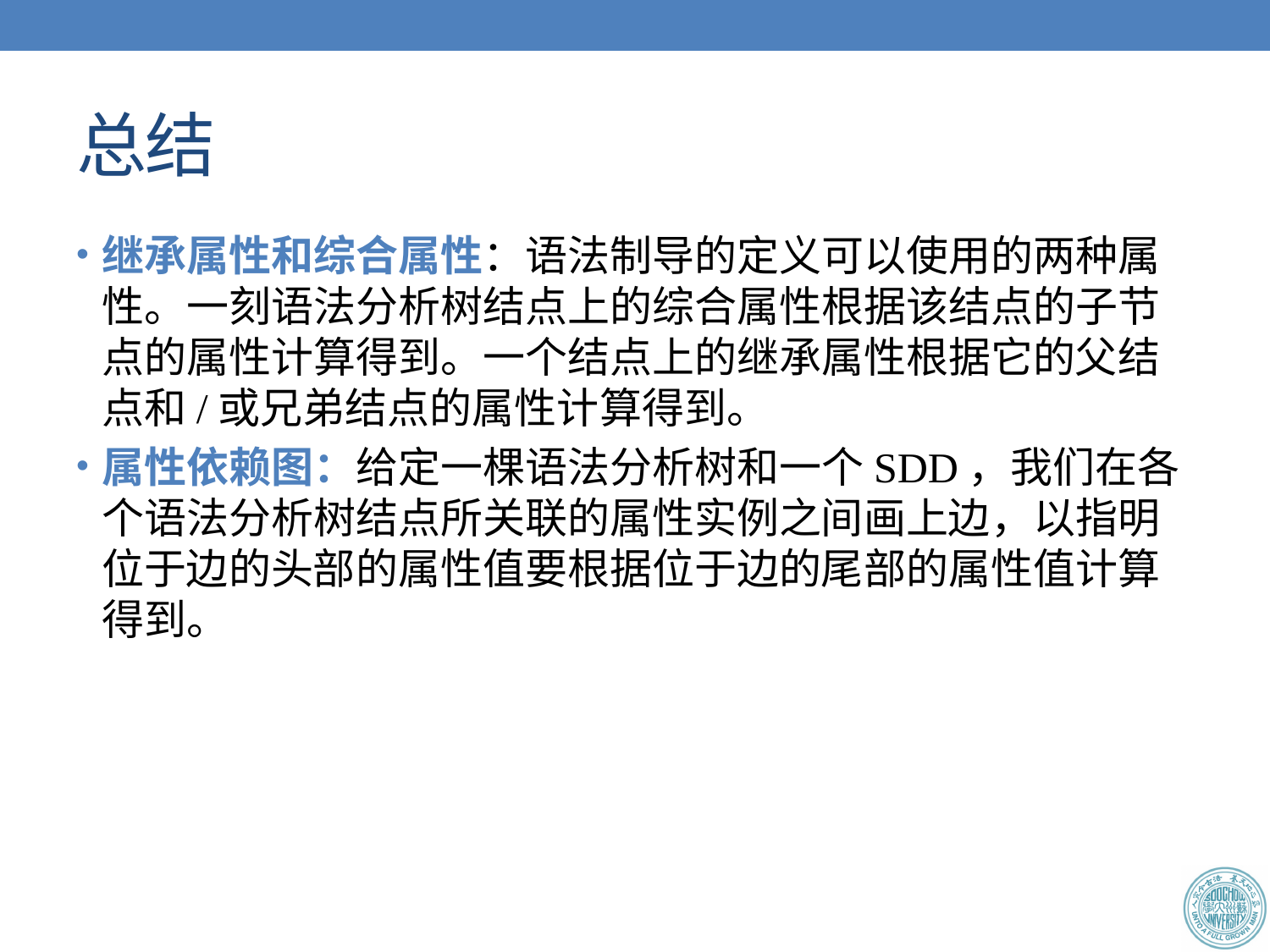

# 总结
继承属性和综合属性：语法制导的定义可以使用的两种属性。一刻语法分析树结点上的综合属性根据该结点的子节点的属性计算得到。一个结点上的继承属性根据它的父结点和/或兄弟结点的属性计算得到。
属性依赖图：给定一棵语法分析树和一个SDD，我们在各个语法分析树结点所关联的属性实例之间画上边，以指明位于边的头部的属性值要根据位于边的尾部的属性值计算得到。